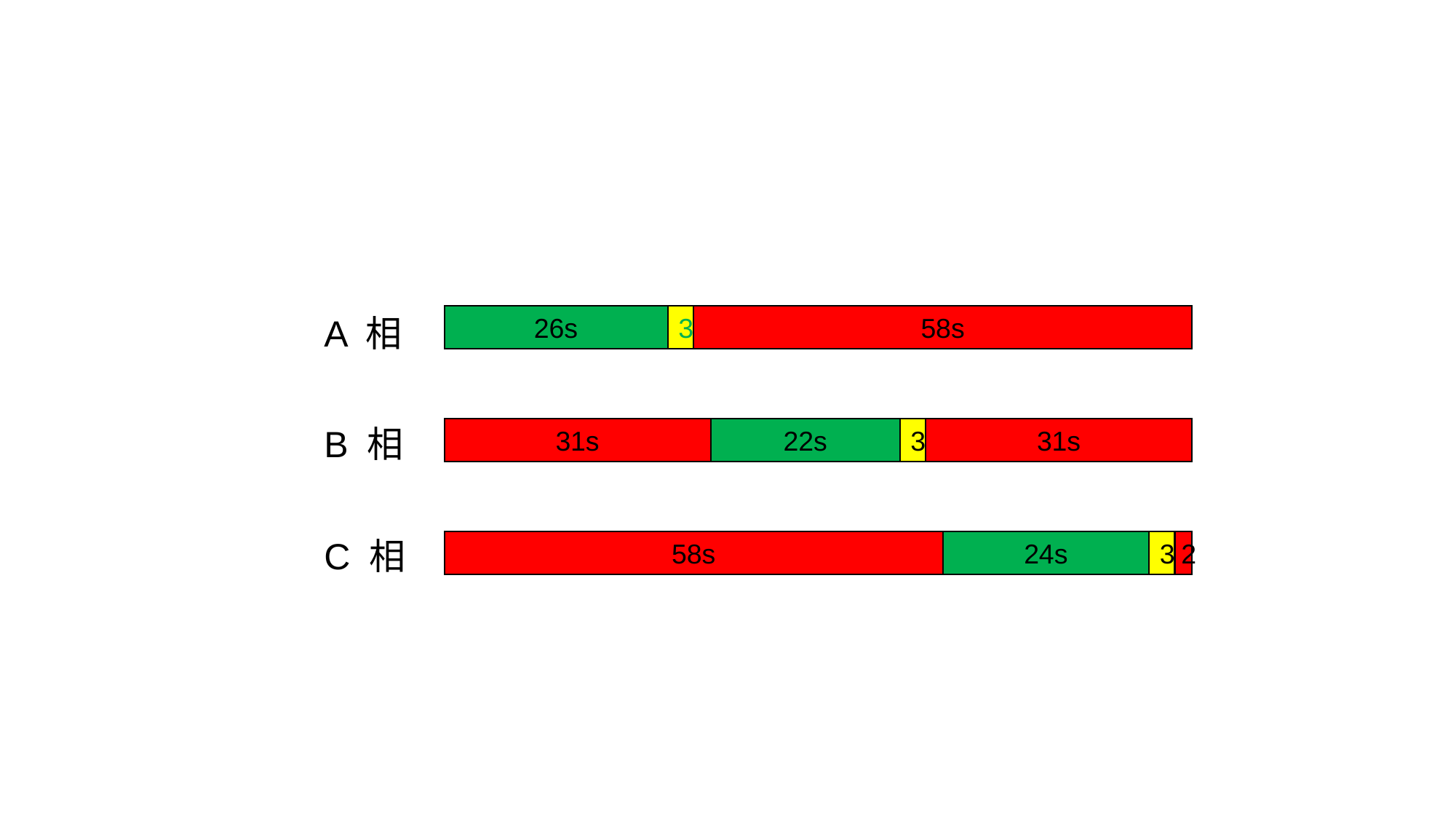

A 相
58s
26s
3
B 相
3
31s
22s
31s
C 相
58s
24s
3
2